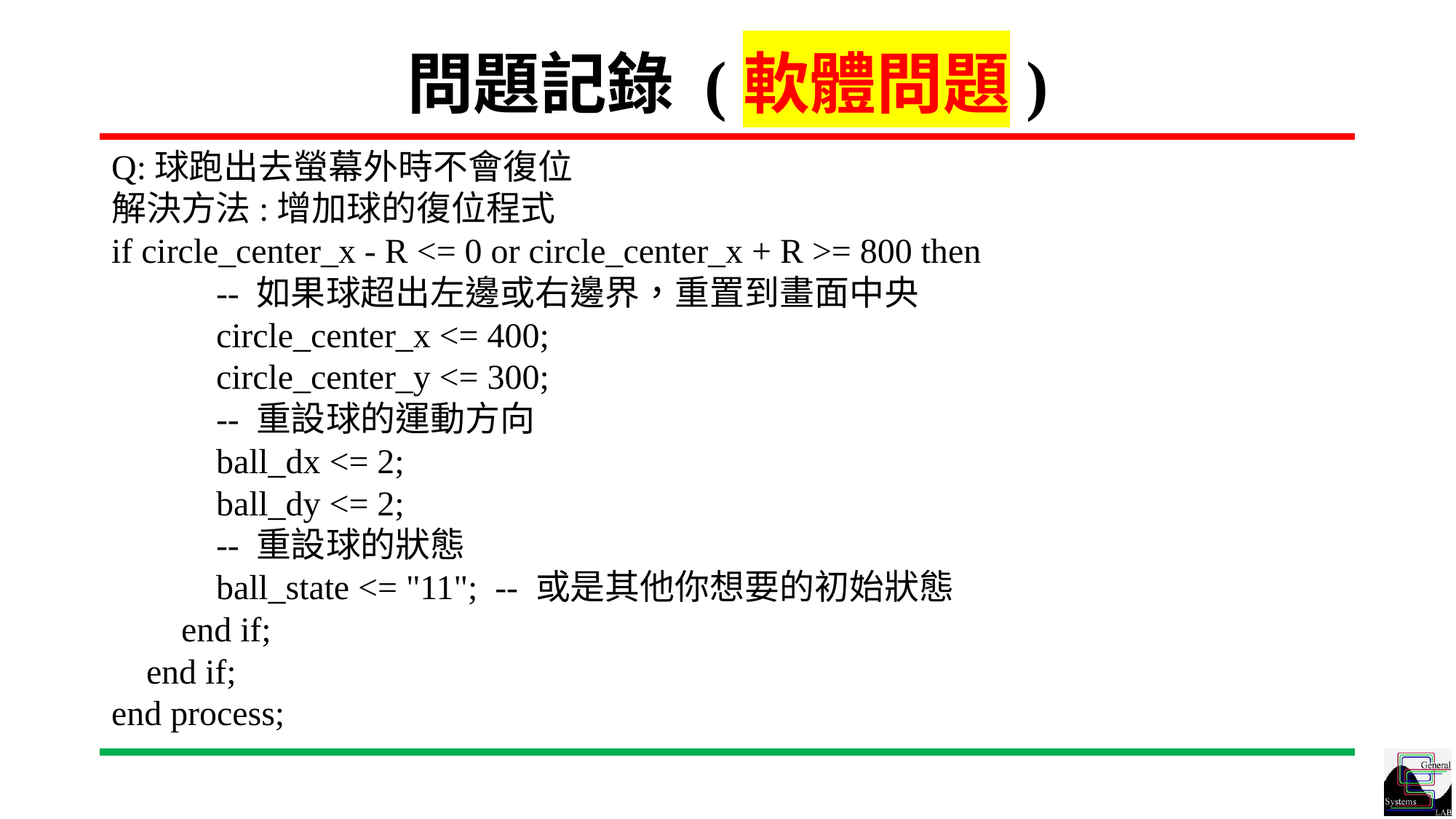

# 問題記錄 (軟體問題)

Q:球跑出去螢幕外時不會復位
解決方法:增加球的復位程式
if circle_center_x - R <= 0 or circle_center_x + R >= 800 then
            -- 如果球超出左邊或右邊界，重置到畫面中央
            circle_center_x <= 400;
            circle_center_y <= 300;
            -- 重設球的運動方向
            ball_dx <= 2;
            ball_dy <= 2;
            -- 重設球的狀態
            ball_state <= "11";  -- 或是其他你想要的初始狀態
        end if;
    end if;
end process;